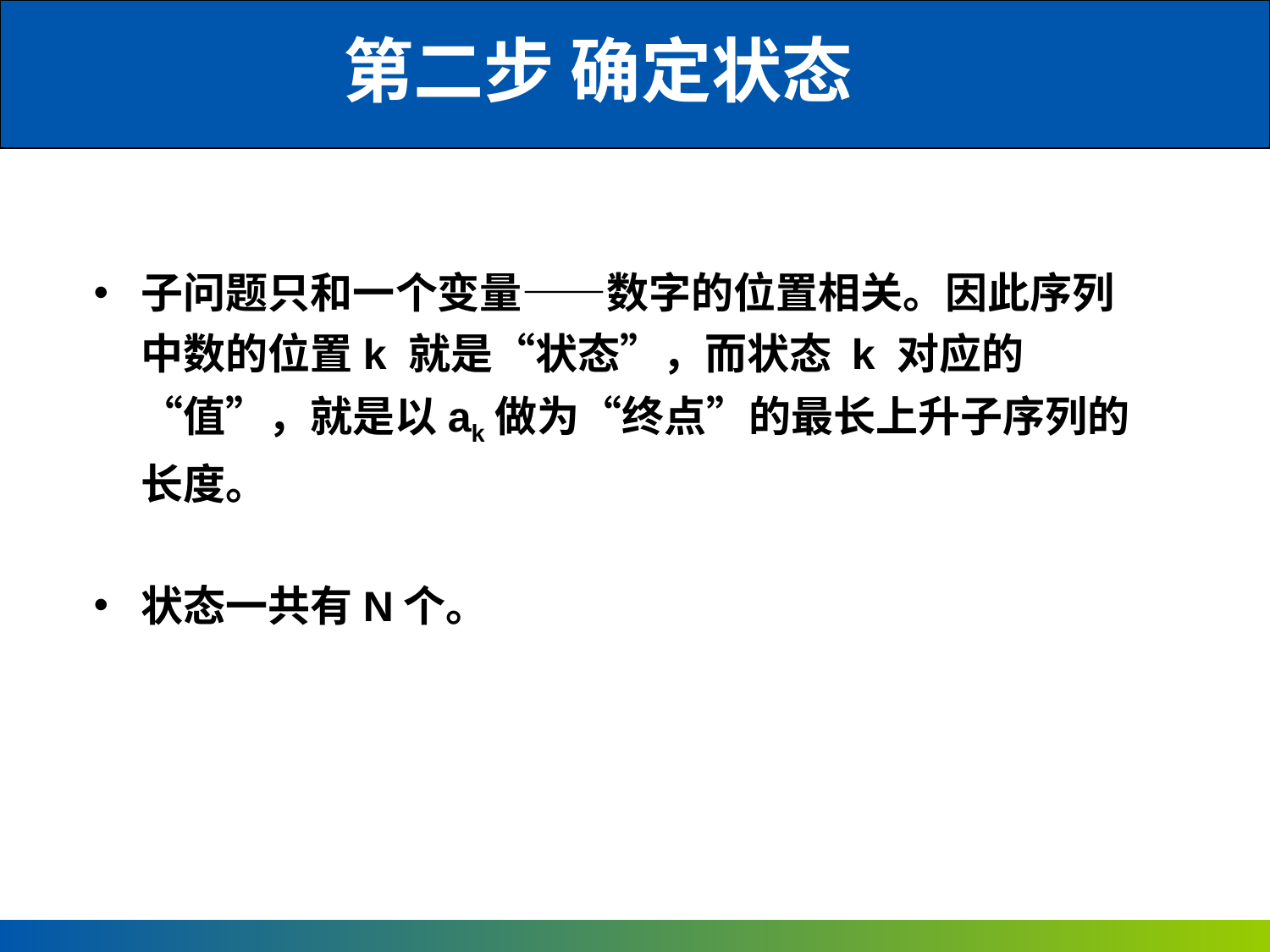

第二步 确定状态
子问题只和一个变量——数字的位置相关。因此序列中数的位置k 就是“状态”，而状态 k 对应的“值”，就是以ak做为“终点”的最长上升子序列的长度。

状态一共有N个。